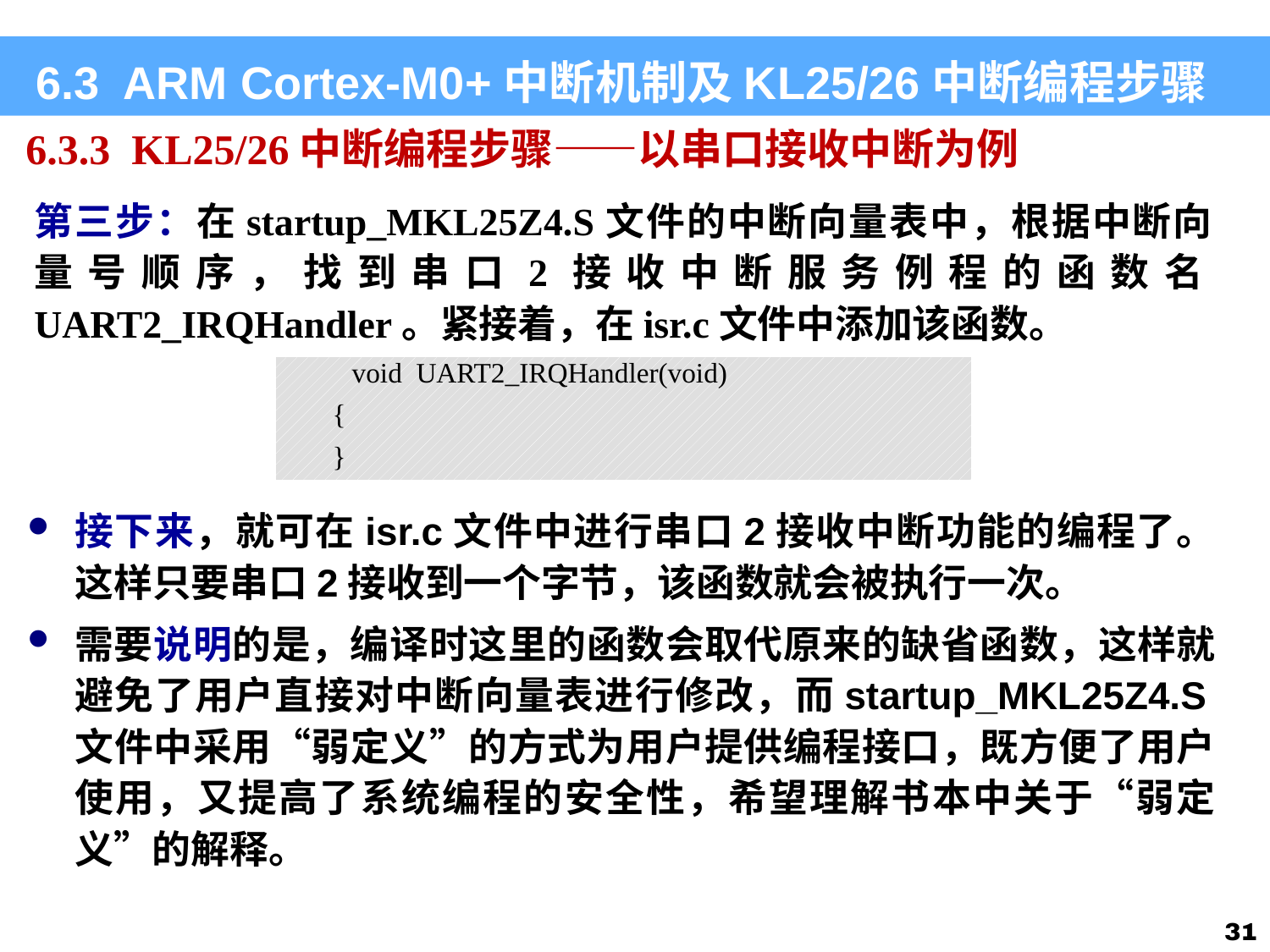

6.3  ARM Cortex-M0+中断机制及KL25/26中断编程步骤
6.3.3  KL25/26中断编程步骤——以串口接收中断为例
第三步：在startup_MKL25Z4.S文件的中断向量表中，根据中断向量号顺序，找到串口2接收中断服务例程的函数名UART2_IRQHandler。紧接着，在isr.c文件中添加该函数。
| void UART2\_IRQHandler(void) { } |
| --- |
接下来，就可在isr.c文件中进行串口2接收中断功能的编程了。这样只要串口2接收到一个字节，该函数就会被执行一次。
需要说明的是，编译时这里的函数会取代原来的缺省函数，这样就避免了用户直接对中断向量表进行修改，而startup_MKL25Z4.S文件中采用“弱定义”的方式为用户提供编程接口，既方便了用户使用，又提高了系统编程的安全性，希望理解书本中关于“弱定义”的解释。
31